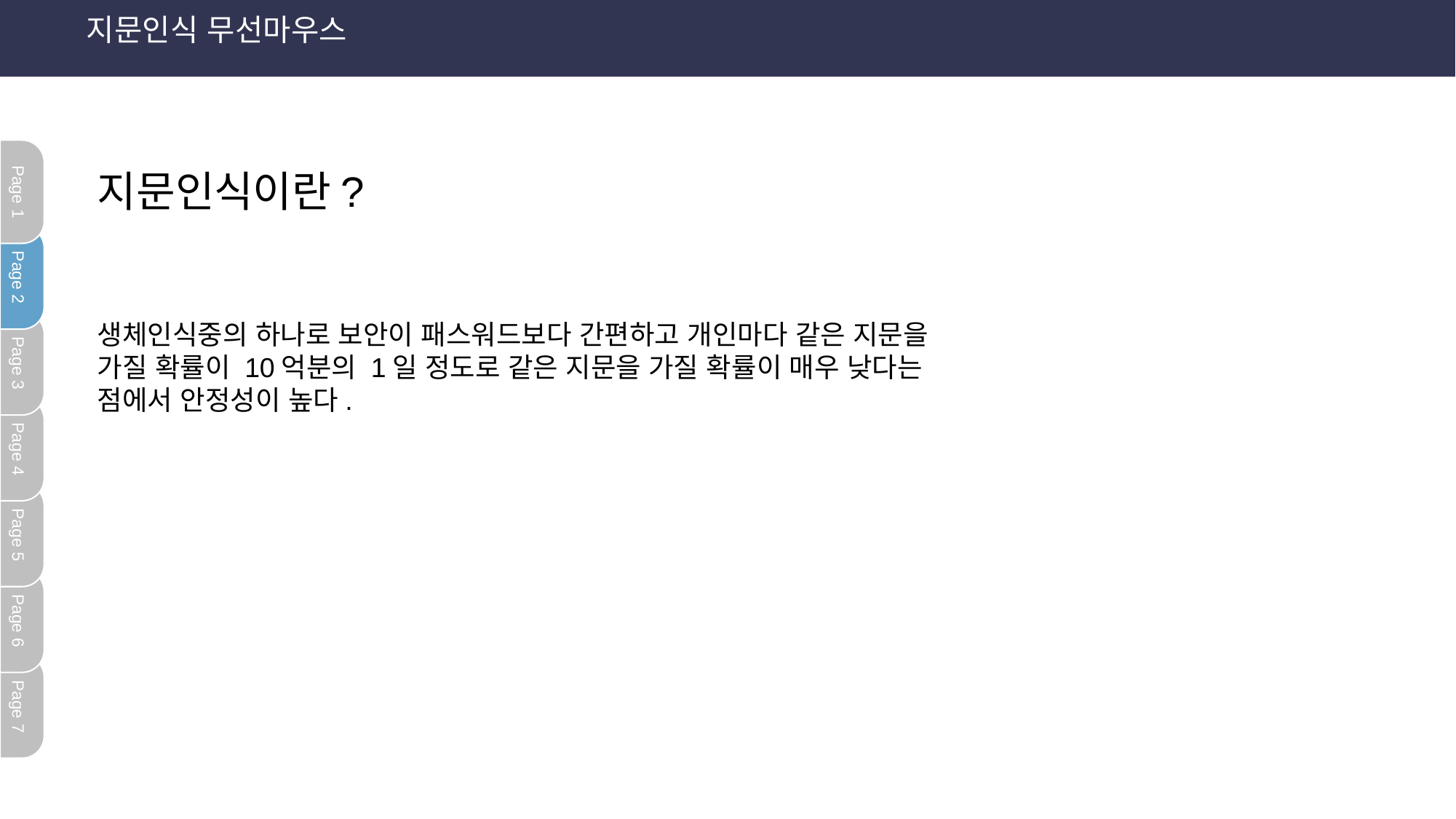

지문인식 무선마우스
지문인식이란?
Page 1
Page 2
생체인식중의 하나로 보안이 패스워드보다 간편하고 개인마다 같은 지문을 가질 확률이 10억분의 1일 정도로 같은 지문을 가질 확률이 매우 낮다는 점에서 안정성이 높다.
Page 3
Page 4
Page 5
Page 6
Page 7